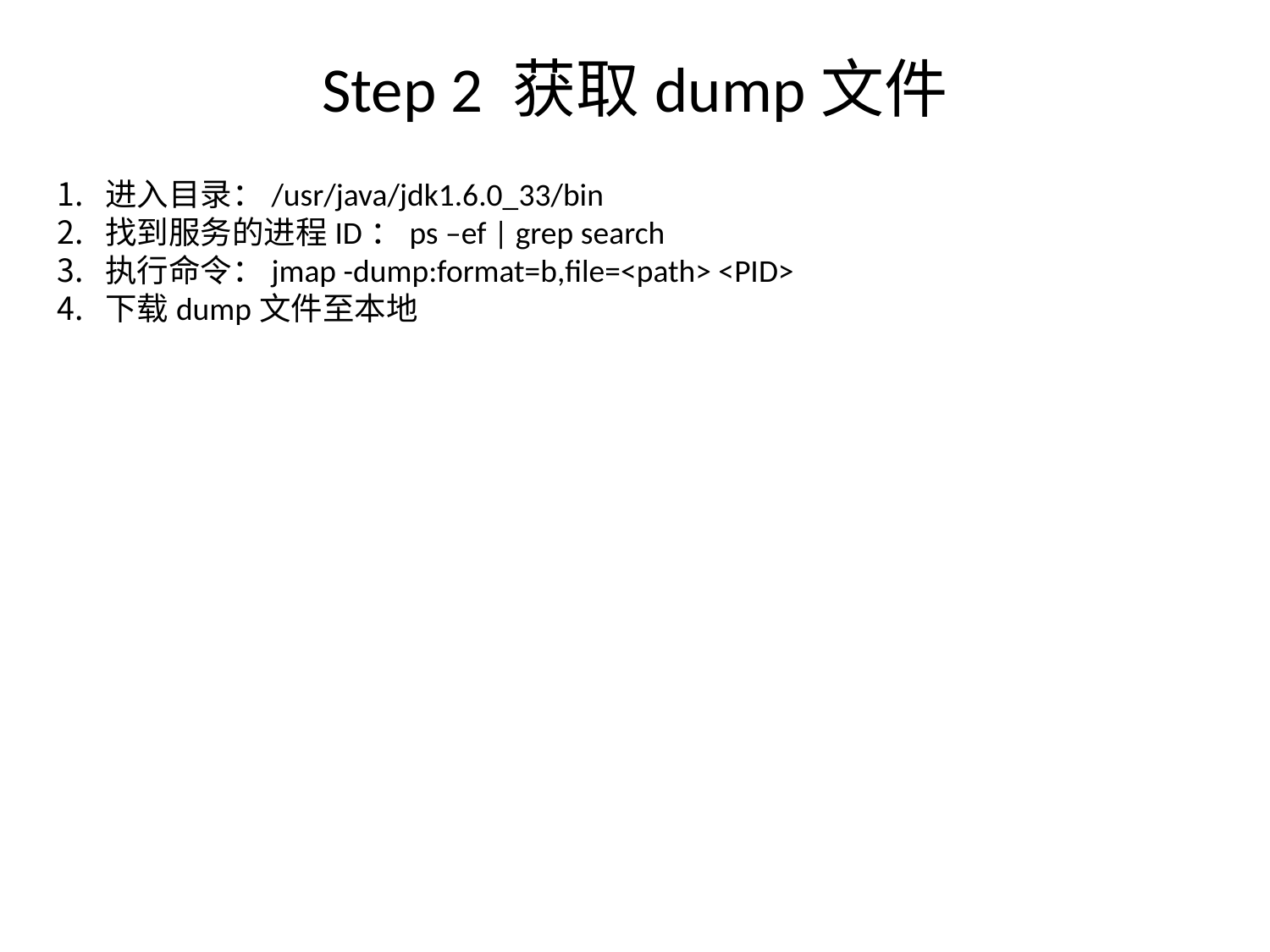

Step 2 获取dump文件
进入目录：/usr/java/jdk1.6.0_33/bin
找到服务的进程ID：ps –ef | grep search
执行命令：jmap -dump:format=b,file=<path> <PID>
下载dump文件至本地